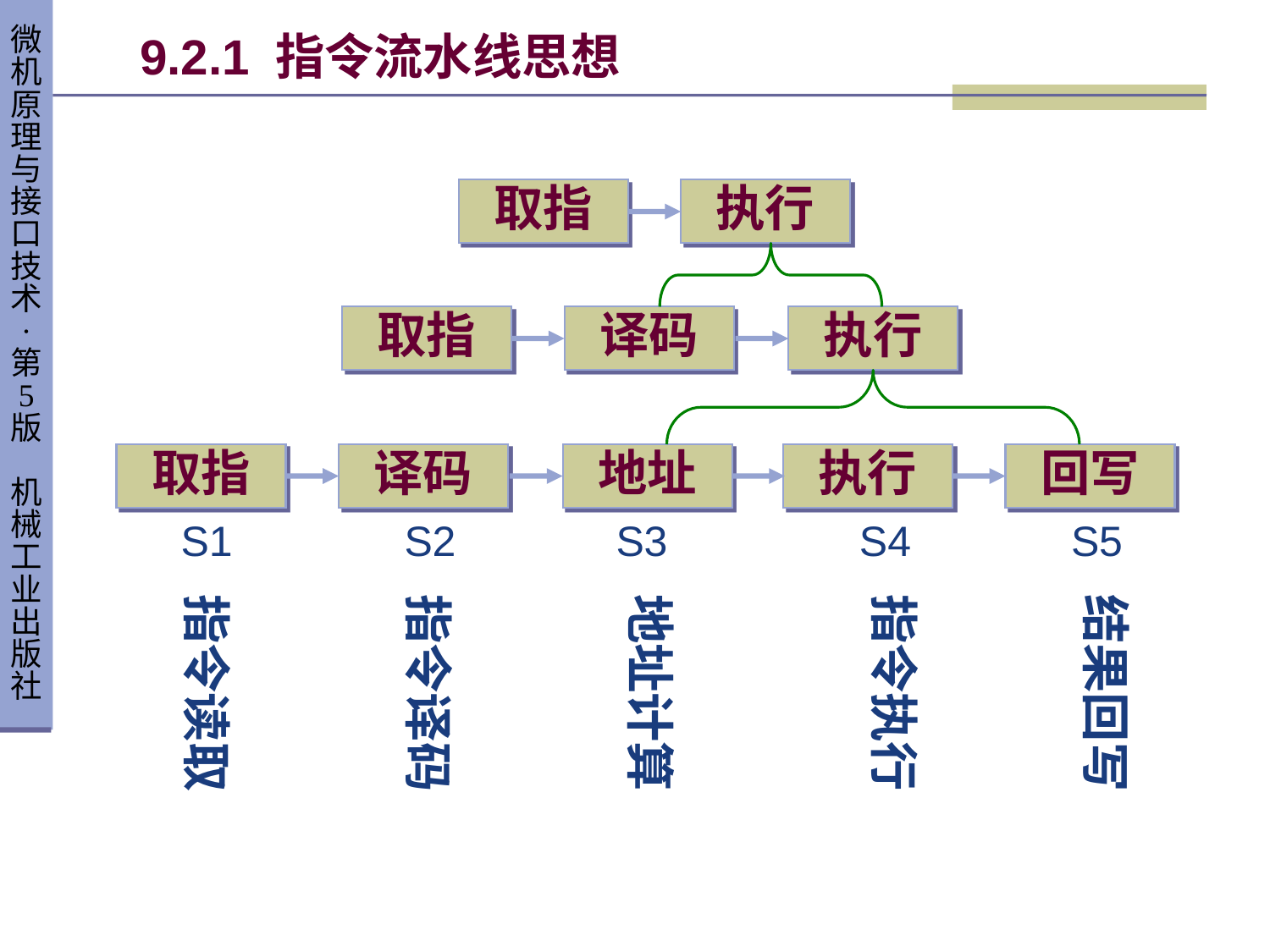

# 9.2.1 指令流水线思想

取指
执行

取指
译码
执行

取指
译码
地址
执行
回写

S1
S2
S3
S4
S5
指令读取
指令译码
地址计算
指令执行
结果回写